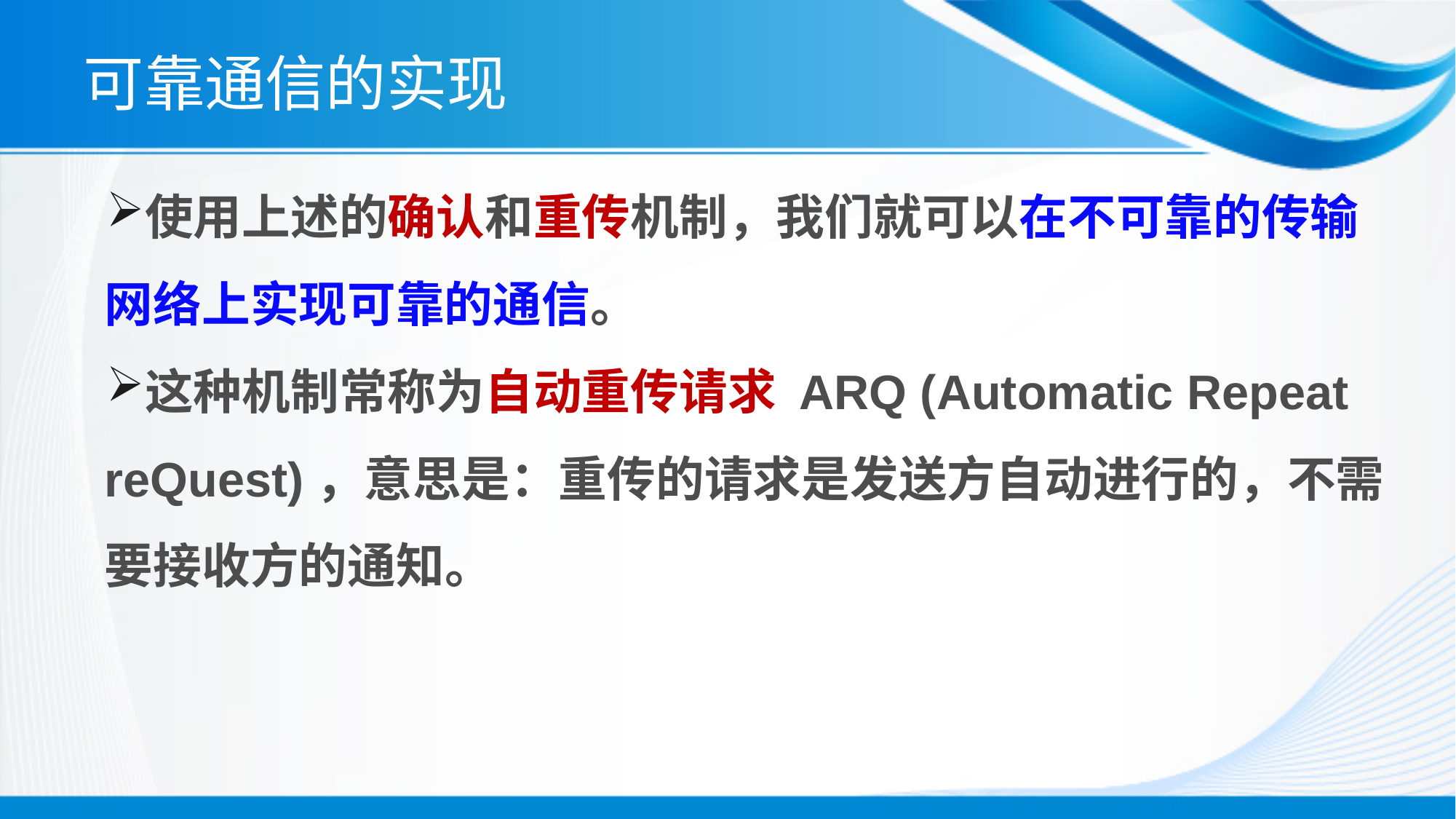

# 可靠通信的实现
使用上述的确认和重传机制，我们就可以在不可靠的传输网络上实现可靠的通信。
这种机制常称为自动重传请求 ARQ (Automatic Repeat reQuest)，意思是：重传的请求是发送方自动进行的，不需要接收方的通知。